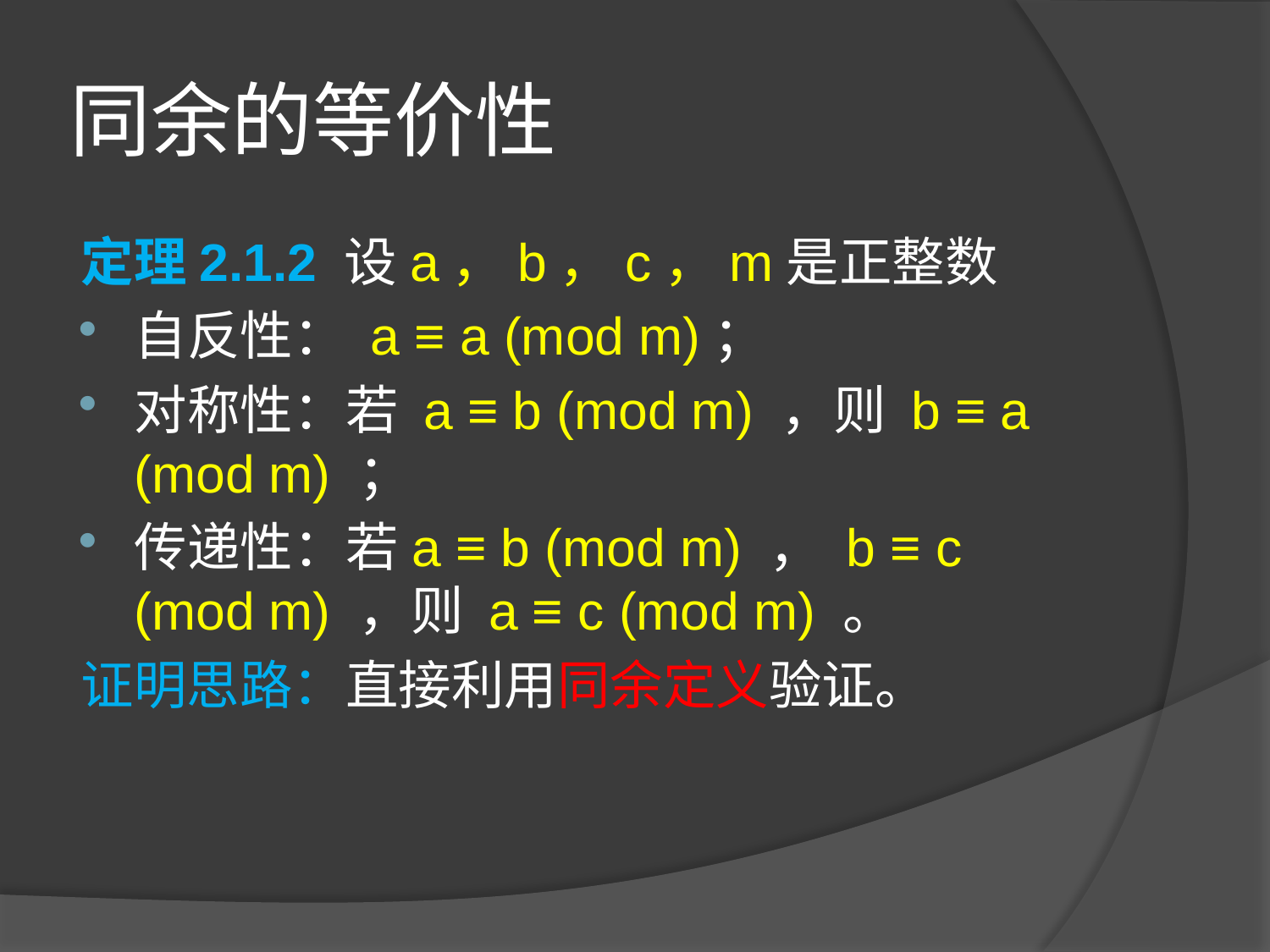

# 同余的等价性
定理2.1.2 设a，b，c，m是正整数
自反性： a ≡ a (mod m)；
对称性：若 a ≡ b (mod m) ，则 b ≡ a (mod m) ；
传递性：若a ≡ b (mod m) ， b ≡ c (mod m) ，则 a ≡ c (mod m) 。
证明思路：直接利用同余定义验证。